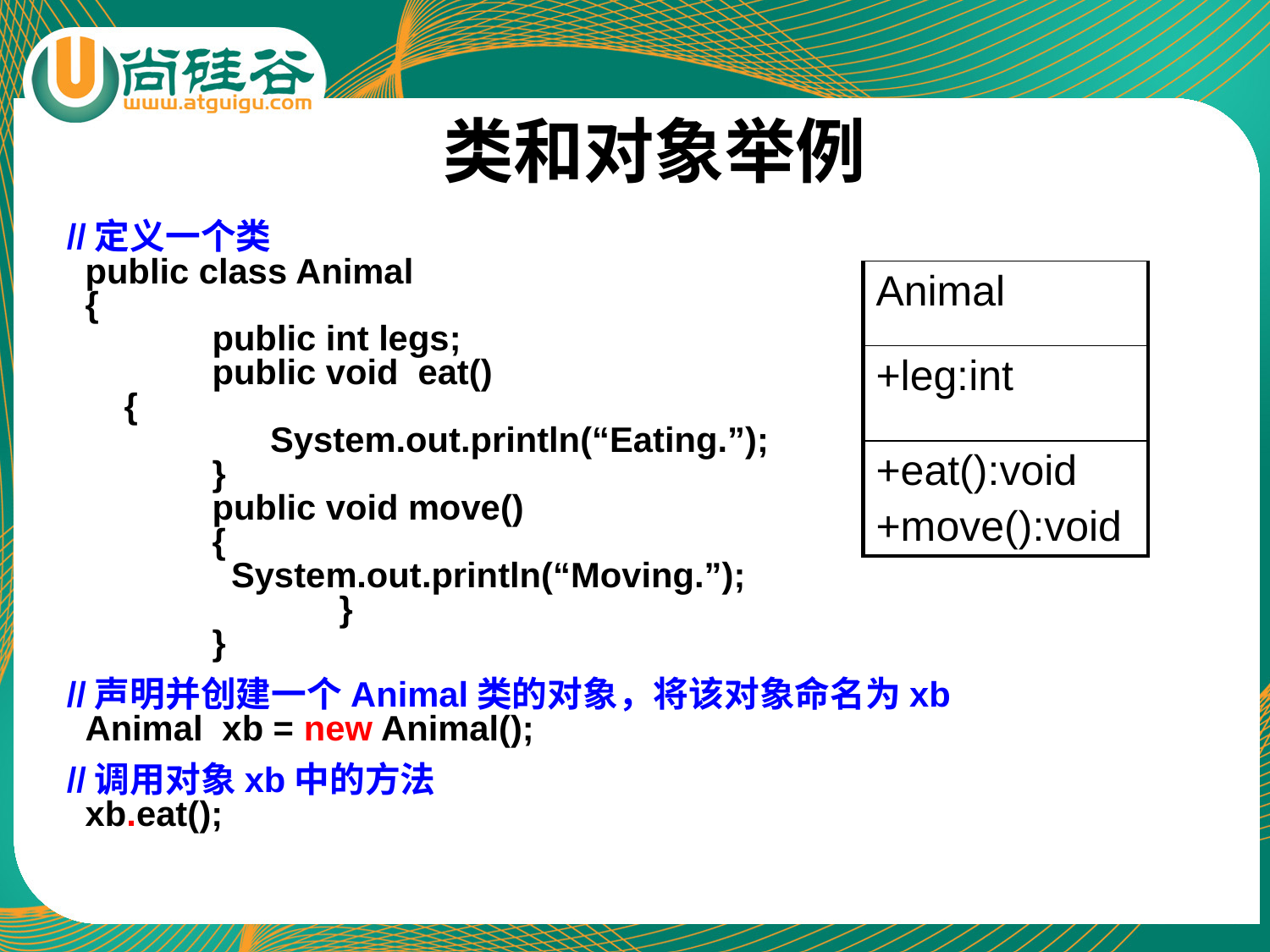

# 类和对象举例
   //定义一个类
	public class Animal
	{
	    	public int legs;
	    	public void  eat()
	    {
	                   System.out.println(“Eating.”);
	    	}
	    	public void move()
		{
    	               System.out.println(“Moving.”);
     		}
     	}
   //声明并创建一个Animal类的对象，将该对象命名为xb
 	Animal  xb = new Animal();
   //调用对象xb中的方法
    	xb.eat();
| Animal |
| --- |
| +leg:int |
| +eat():void +move():void |